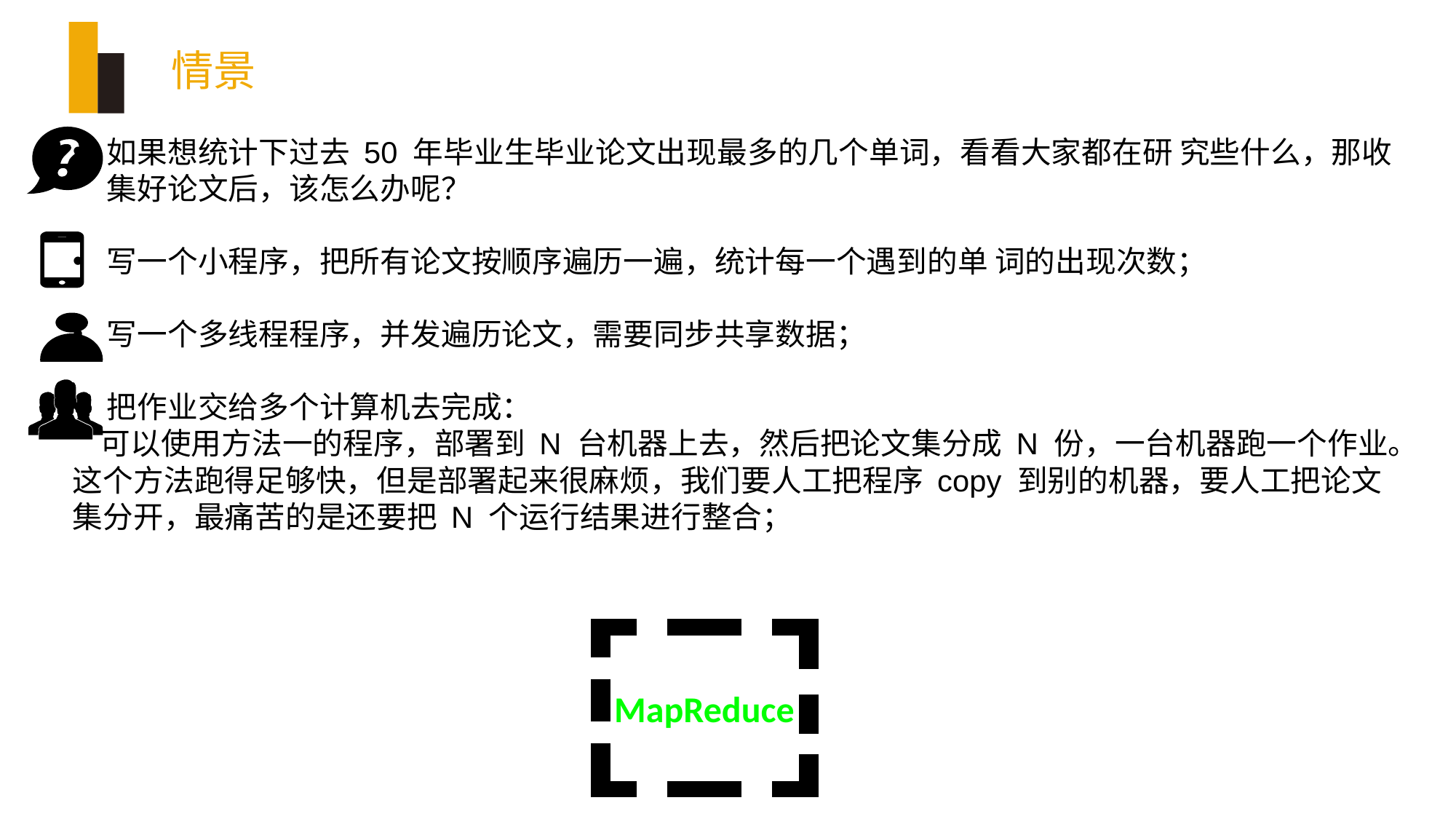

情景

如果想统计下过去 50 年毕业生毕业论文出现最多的几个单词，看看大家都在研 究些什么，那收集好论文后，该怎么办呢？

写一个小程序，把所有论文按顺序遍历一遍，统计每一个遇到的单 词的出现次数；

写一个多线程程序，并发遍历论文，需要同步共享数据；

把作业交给多个计算机去完成：
   可以使用方法一的程序，部署到 N 台机器上去，然后把论文集分成 N 份，一台机器跑一个作业。这个方法跑得足够快，但是部署起来很麻烦，我们要人工把程序 copy 到别的机器，要人工把论文集分开，最痛苦的是还要把 N 个运行结果进行整合；

MapReduce